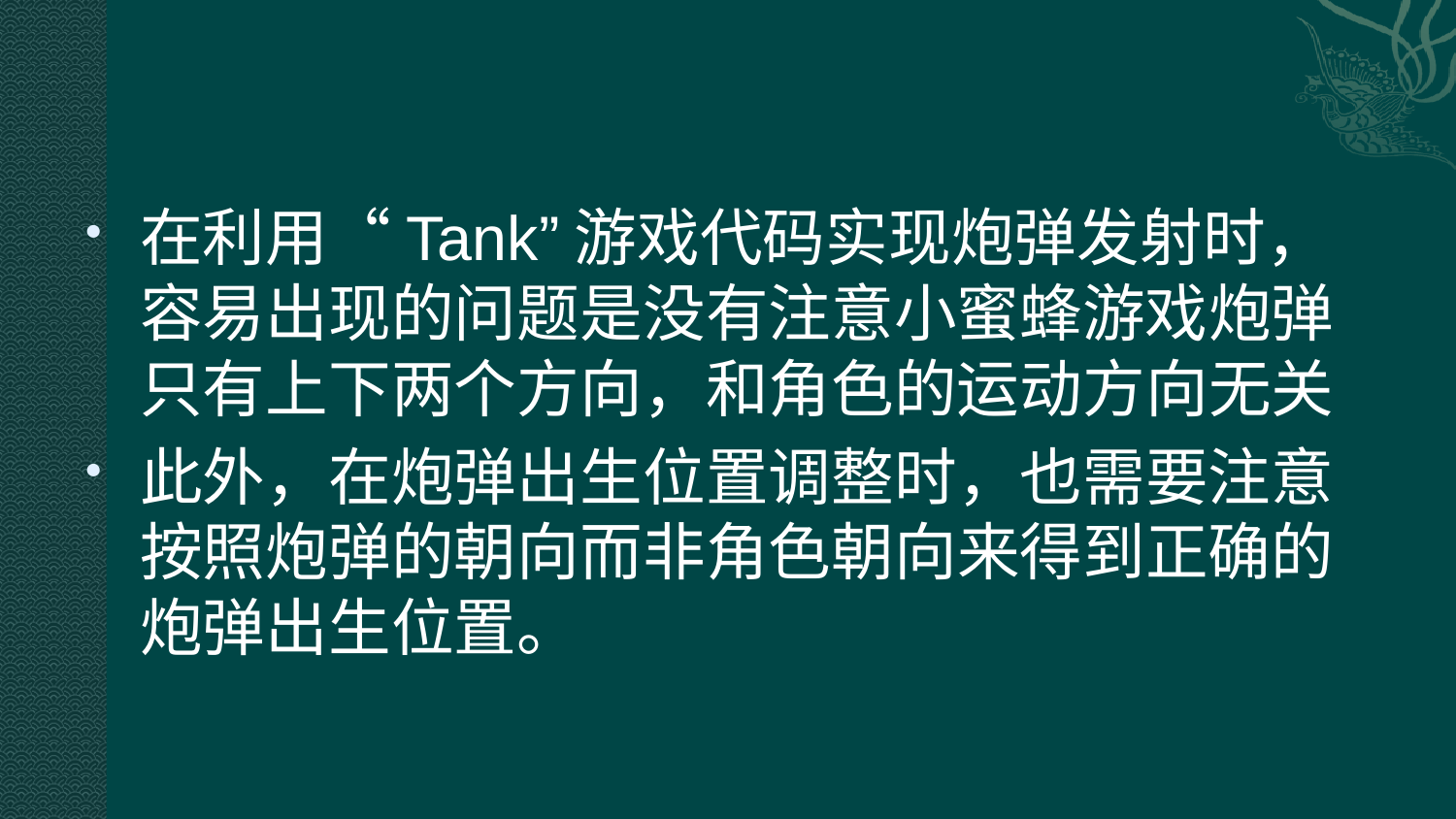

#
在利用“Tank”游戏代码实现炮弹发射时，容易出现的问题是没有注意小蜜蜂游戏炮弹只有上下两个方向，和角色的运动方向无关
此外，在炮弹出生位置调整时，也需要注意按照炮弹的朝向而非角色朝向来得到正确的炮弹出生位置。